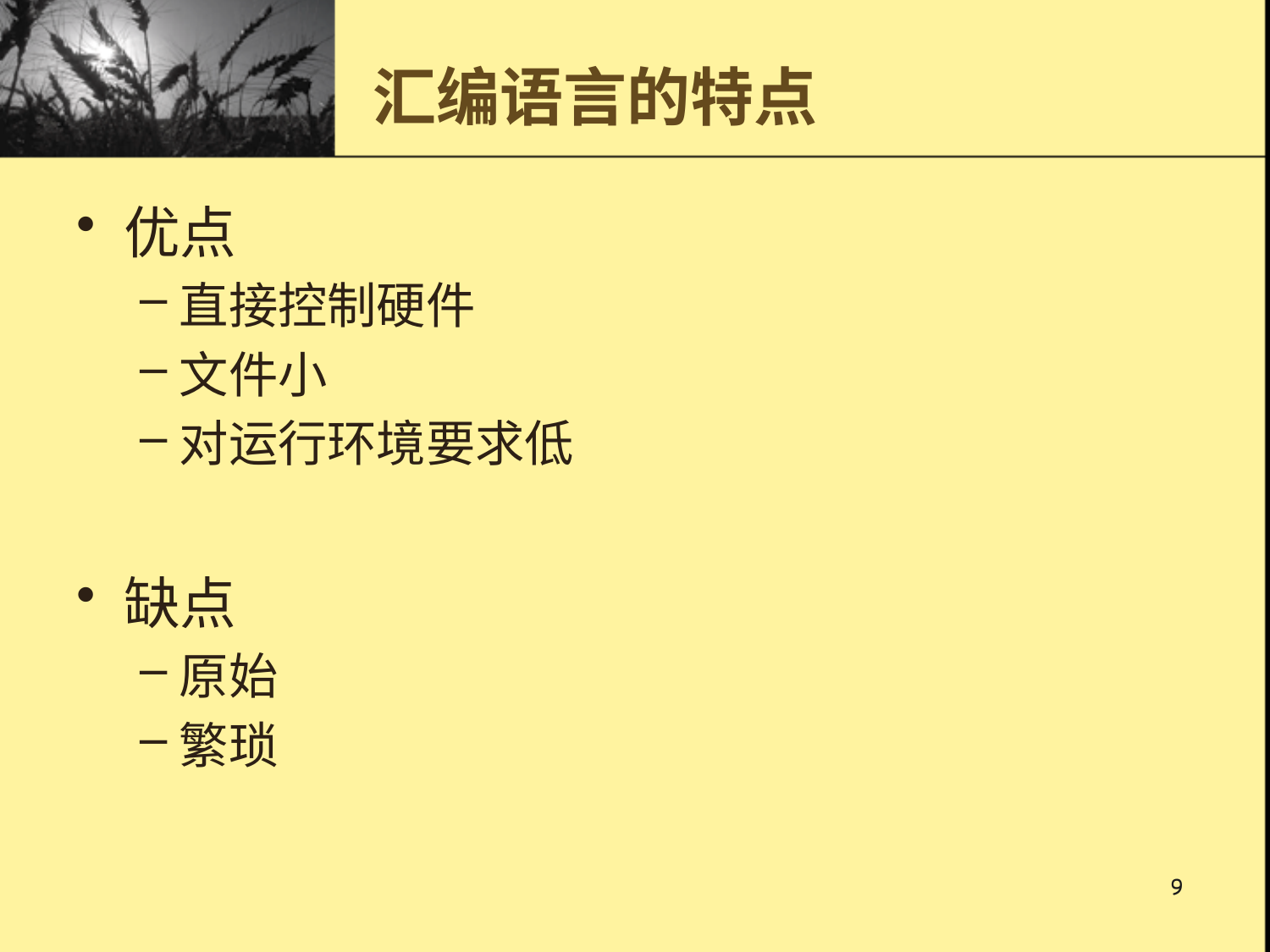

# 汇编语言的特点
优点
直接控制硬件
文件小
对运行环境要求低

缺点
原始
繁琐
9